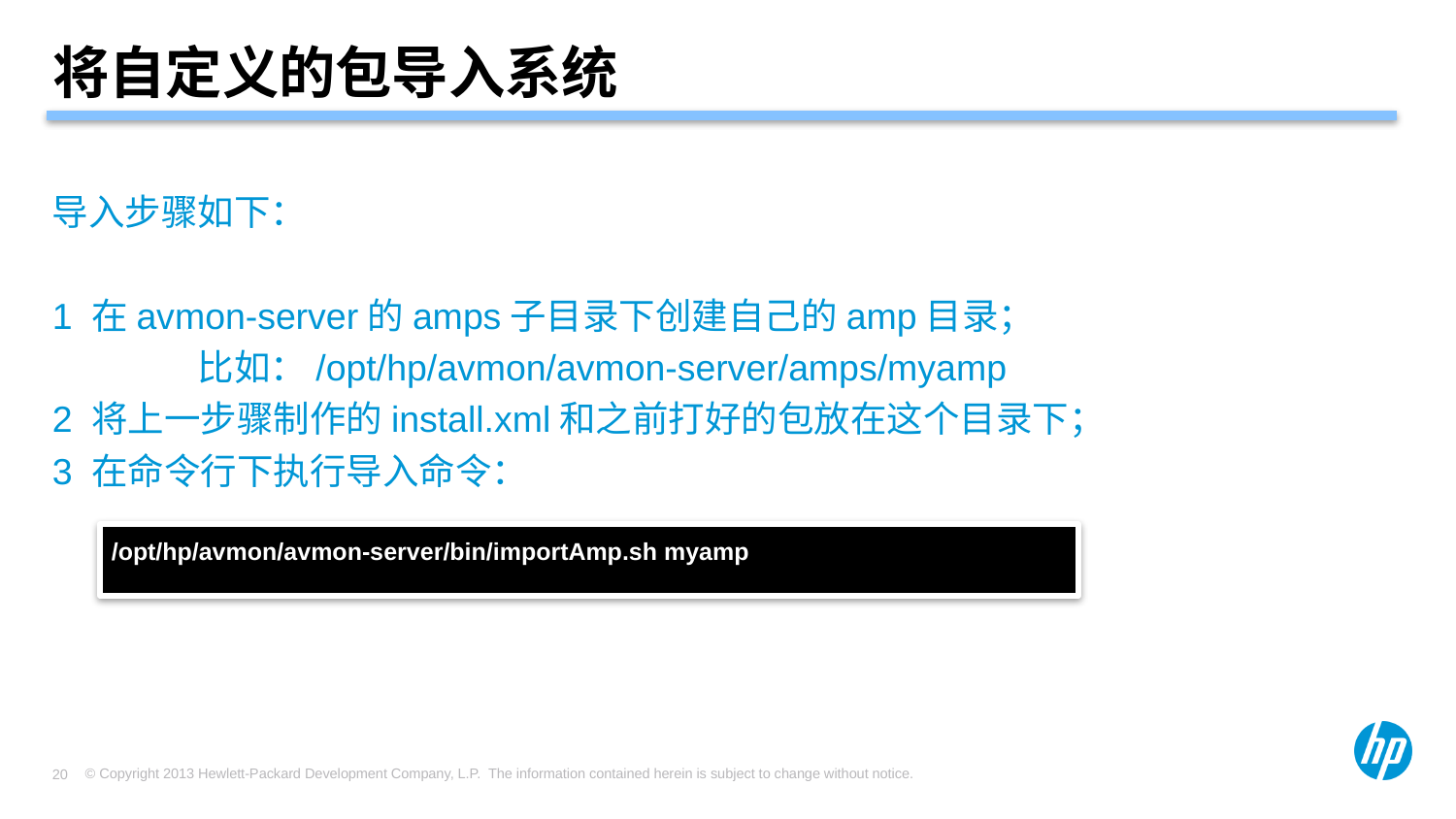

# 将自定义的包导入系统
导入步骤如下：

1 在avmon-server的amps子目录下创建自己的amp目录；
	比如：/opt/hp/avmon/avmon-server/amps/myamp
2 将上一步骤制作的install.xml和之前打好的包放在这个目录下；
3 在命令行下执行导入命令：

/opt/hp/avmon/avmon-server/bin/importAmp.sh myamp